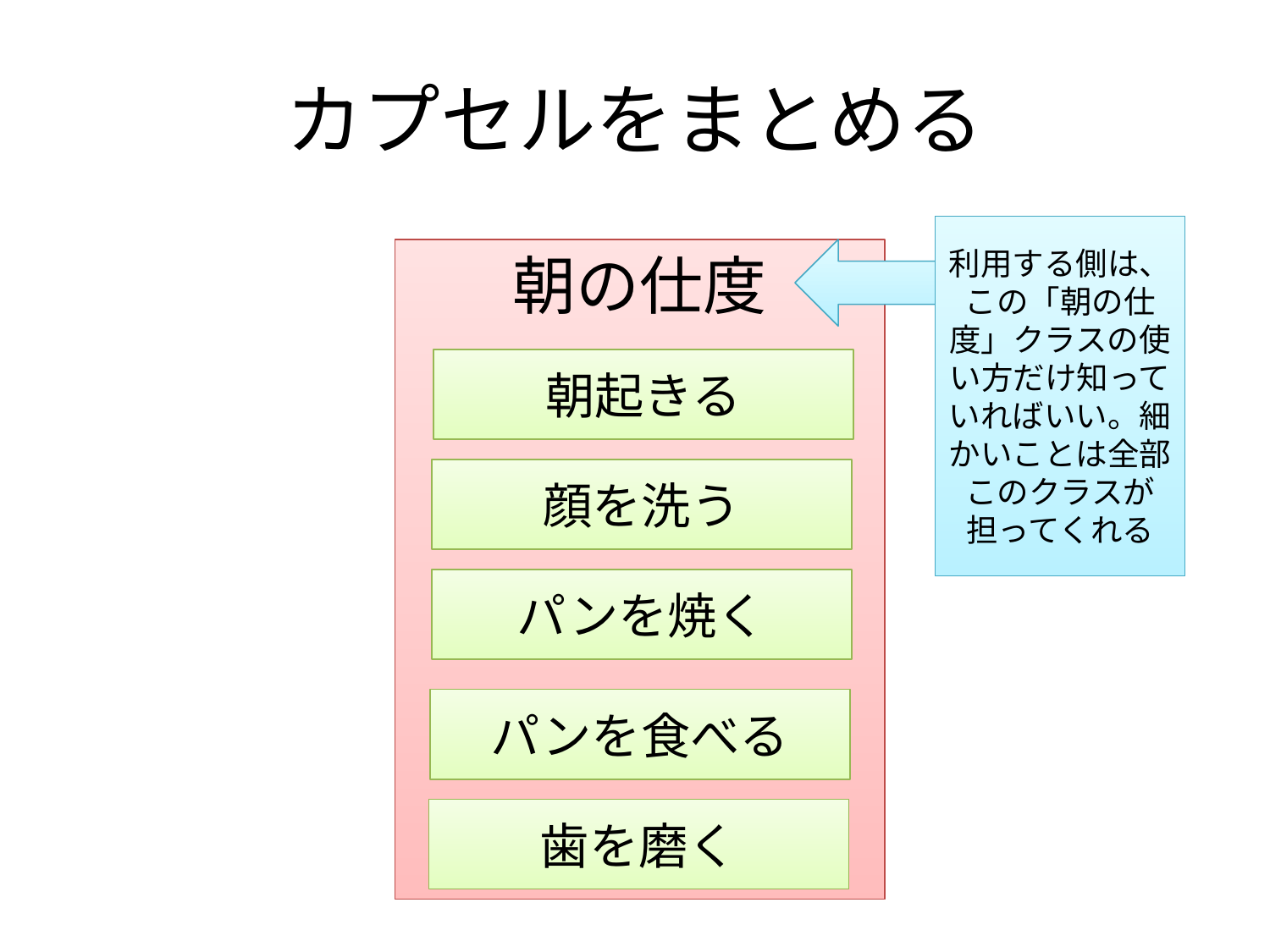

# カプセルをまとめる
利用する側は、この「朝の仕度」クラスの使い方だけ知っていればいい。細かいことは全部このクラスが担ってくれる
朝の仕度

朝起きる
顔を洗う
パンを焼く
パンを食べる
歯を磨く